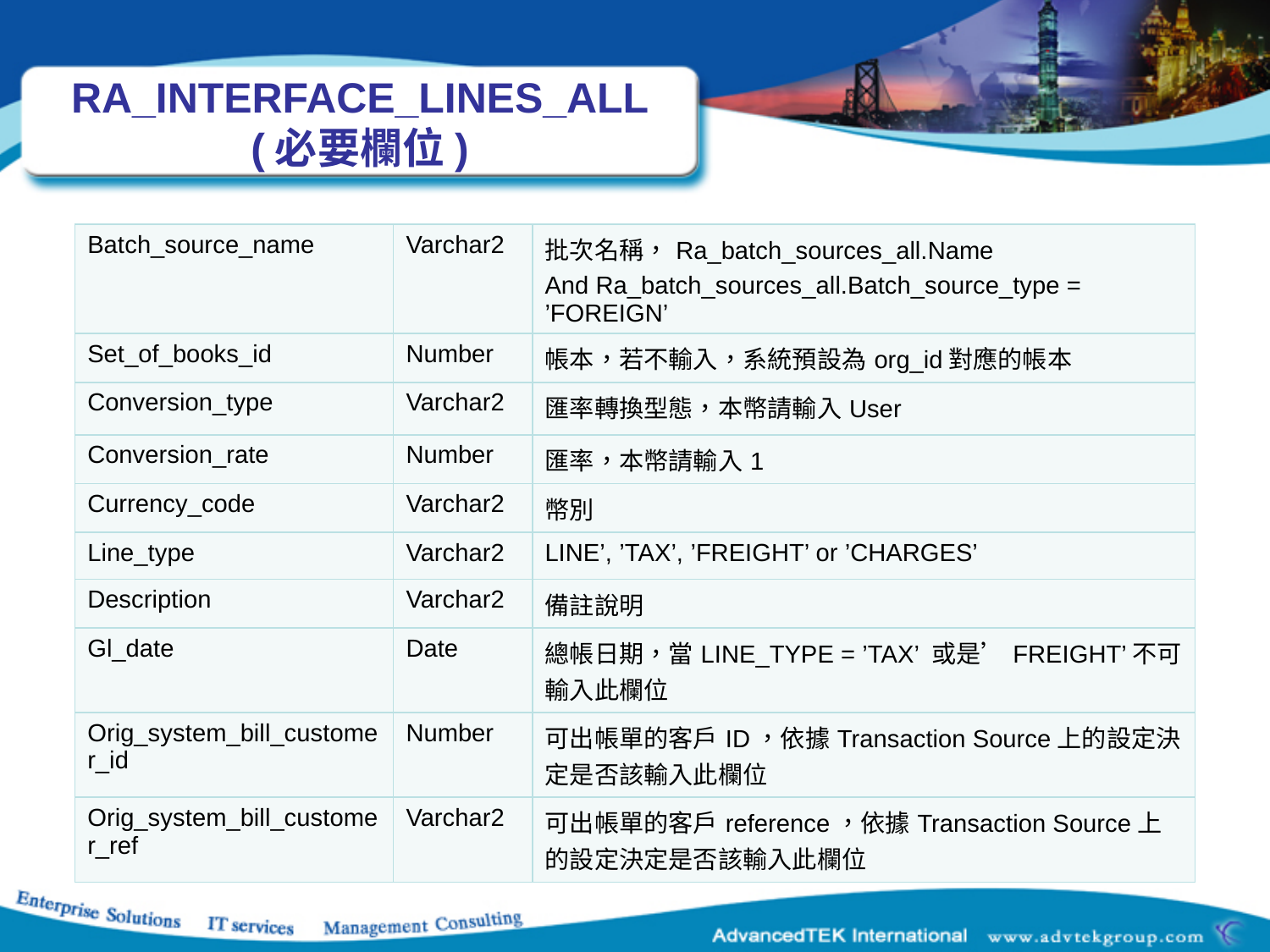

# RA_INTERFACE_LINES_ALL (必要欄位)

| Batch\_source\_name | Varchar2 | 批次名稱，Ra\_batch\_sources\_all.Name And Ra\_batch\_sources\_all.Batch\_source\_type = ’FOREIGN’ |
| --- | --- | --- |
| Set\_of\_books\_id | Number | 帳本，若不輸入，系統預設為org\_id對應的帳本 |
| Conversion\_type | Varchar2 | 匯率轉換型態，本幣請輸入User |
| Conversion\_rate | Number | 匯率，本幣請輸入1 |
| Currency\_code | Varchar2 | 幣別 |
| Line\_type | Varchar2 | LINE’, ’TAX’, ’FREIGHT’ or ’CHARGES’ |
| Description | Varchar2 | 備註說明 |
| Gl\_date | Date | 總帳日期，當LINE\_TYPE = ’TAX’ 或是’FREIGHT’不可輸入此欄位 |
| Orig\_system\_bill\_customer\_id | Number | 可出帳單的客戶ID，依據Transaction Source上的設定決定是否該輸入此欄位 |
| Orig\_system\_bill\_customer\_ref | Varchar2 | 可出帳單的客戶reference，依據Transaction Source上的設定決定是否該輸入此欄位 |